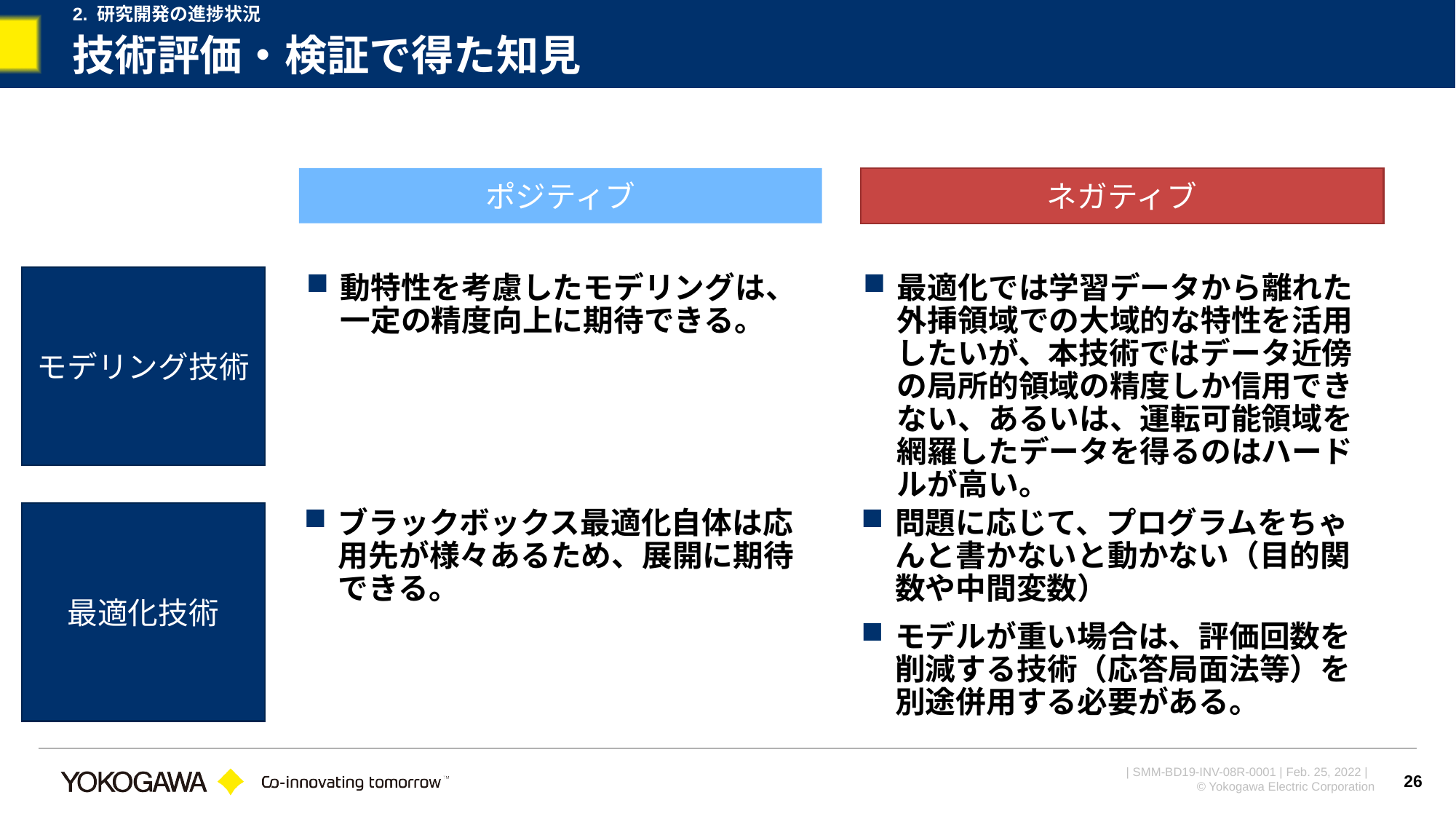

2. 研究開発の進捗状況
# 技術評価・検証で得た知見
ポジティブ
ネガティブ
モデリング技術
動特性を考慮したモデリングは、一定の精度向上に期待できる。
最適化では学習データから離れた外挿領域での大域的な特性を活用したいが、本技術ではデータ近傍の局所的領域の精度しか信用できない、あるいは、運転可能領域を網羅したデータを得るのはハードルが高い。
最適化技術
ブラックボックス最適化自体は応用先が様々あるため、展開に期待できる。
問題に応じて、プログラムをちゃんと書かないと動かない（目的関数や中間変数）
モデルが重い場合は、評価回数を削減する技術（応答局面法等）を別途併用する必要がある。
26